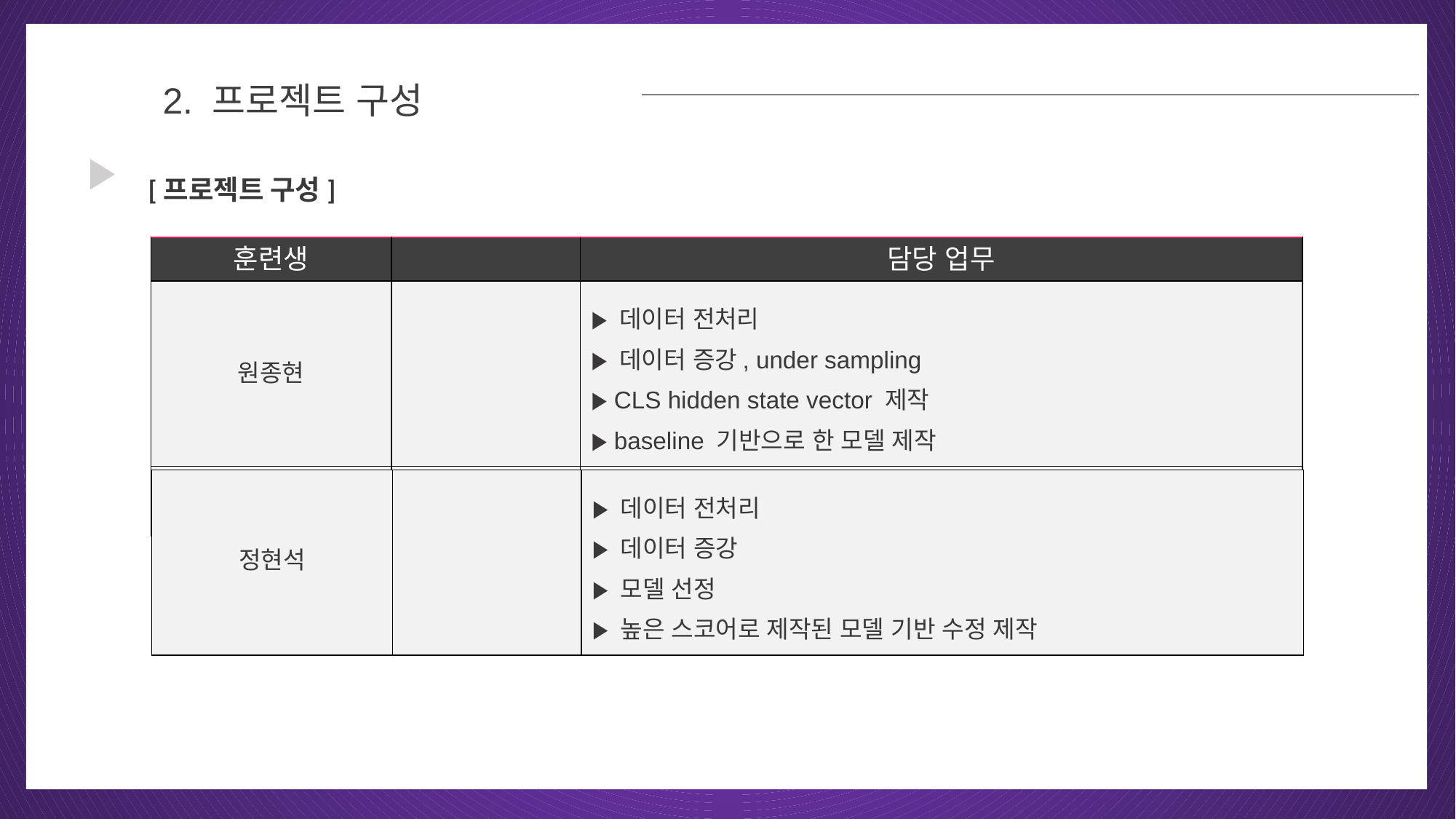

02

2. 프로젝트 구성
▶
[프로젝트 구성]
| 훈련생 |  | 담당 업무 |
| --- | --- | --- |
| 원종현 |  | ▶ 데이터 전처리 ▶ 데이터 증강, under sampling ▶ CLS hidden state vector 제작 ▶ baseline 기반으로 한 모델 제작 |
|  |  |  |
| 정현석 |  | ▶ 데이터 전처리 ▶ 데이터 증강 ▶ 모델 선정 ▶ 높은 스코어로 제작된 모델 기반 수정 제작 |
| --- | --- | --- |